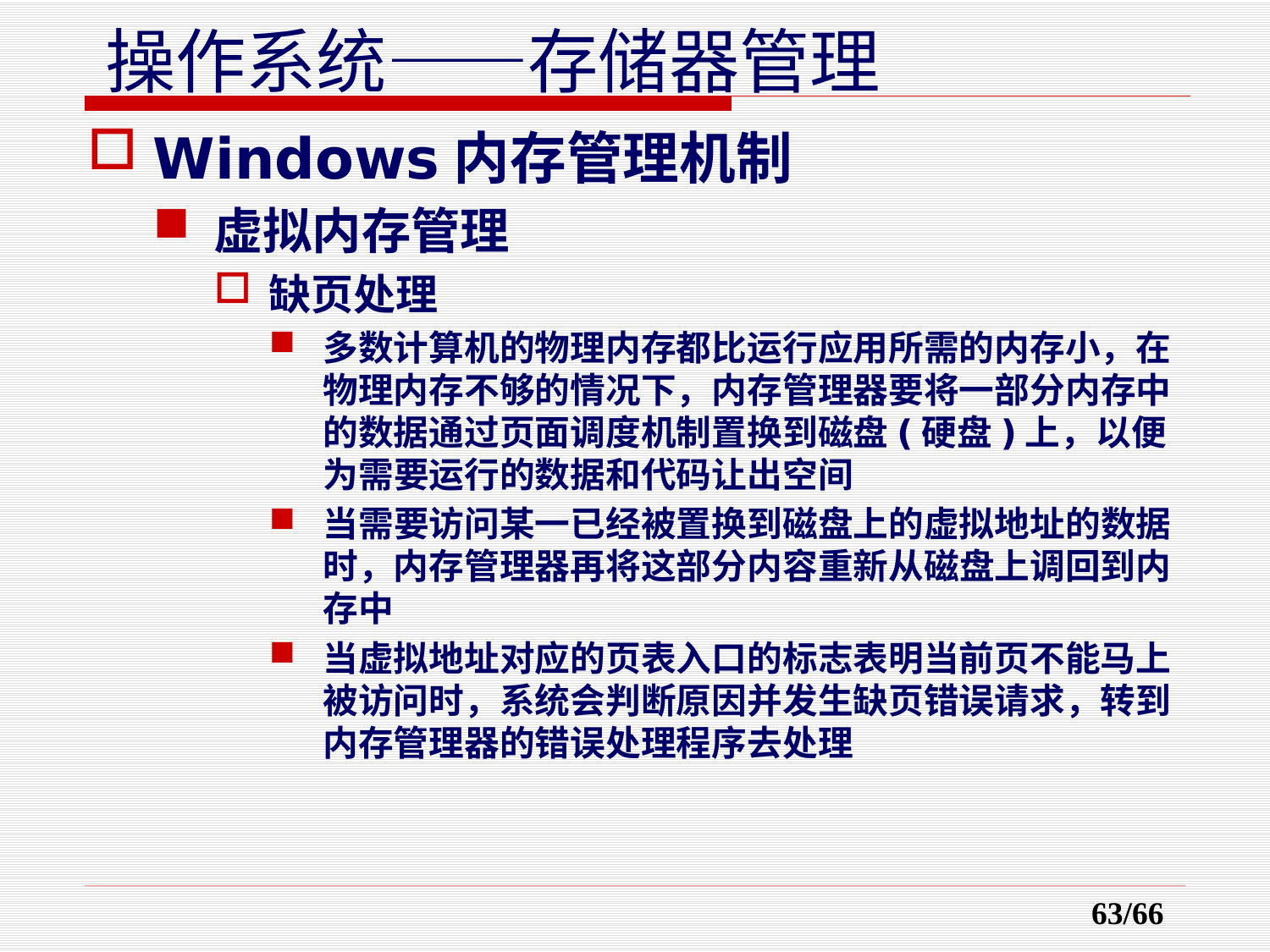

Windows内存管理机制
虚拟内存管理
缺页处理
多数计算机的物理内存都比运行应用所需的内存小，在物理内存不够的情况下，内存管理器要将一部分内存中的数据通过页面调度机制置换到磁盘(硬盘)上，以便为需要运行的数据和代码让出空间
当需要访问某一已经被置换到磁盘上的虚拟地址的数据时，内存管理器再将这部分内容重新从磁盘上调回到内存中
当虚拟地址对应的页表入口的标志表明当前页不能马上被访问时，系统会判断原因并发生缺页错误请求，转到内存管理器的错误处理程序去处理